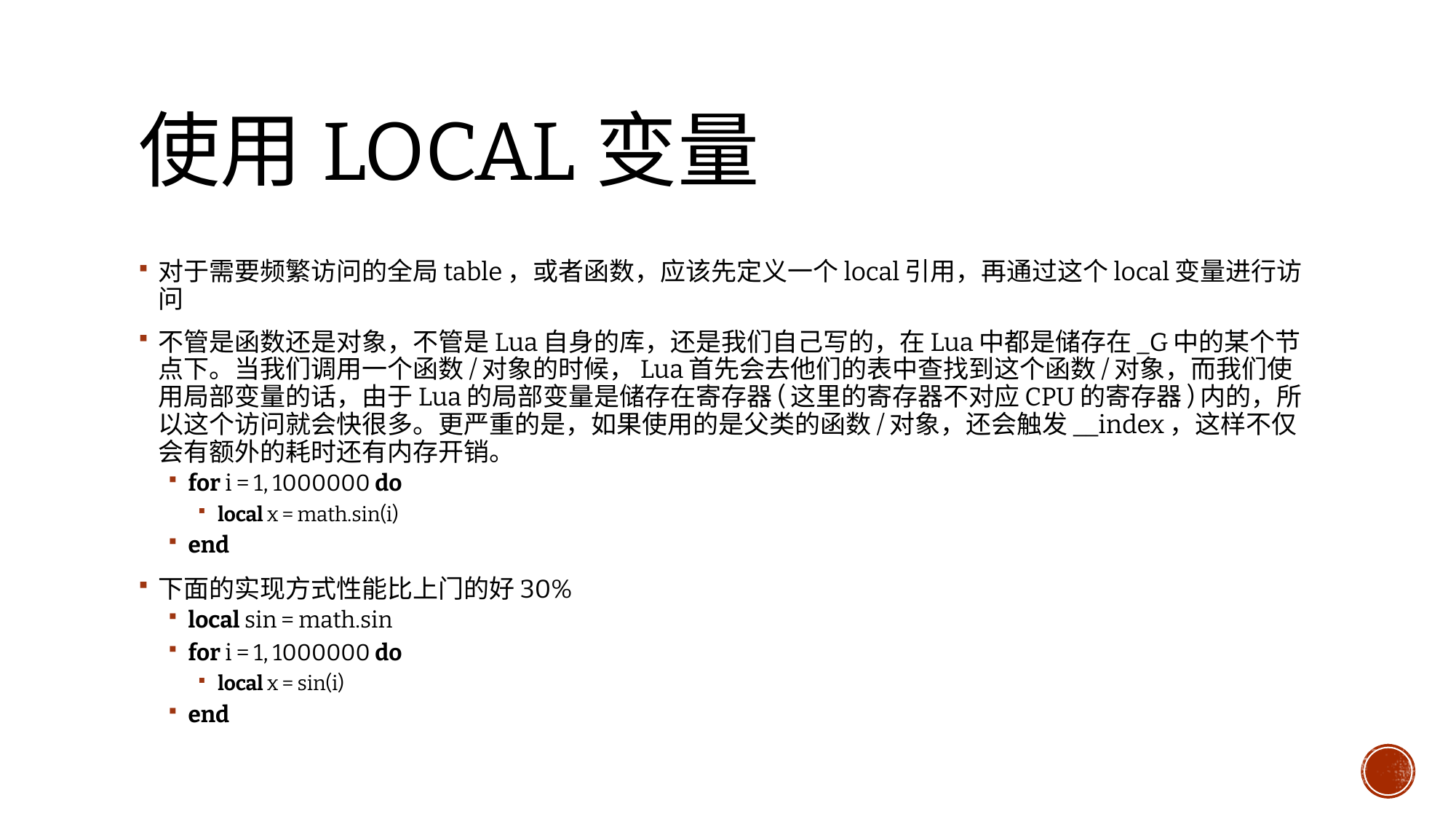

# 使用local变量
对于需要频繁访问的全局table，或者函数，应该先定义一个local引用，再通过这个local变量进行访问
不管是函数还是对象，不管是Lua自身的库，还是我们自己写的，在Lua中都是储存在_G中的某个节点下。当我们调用一个函数/对象的时候，Lua首先会去他们的表中查找到这个函数/对象，而我们使用局部变量的话，由于Lua的局部变量是储存在寄存器(这里的寄存器不对应CPU的寄存器)内的，所以这个访问就会快很多。更严重的是，如果使用的是父类的函数/对象，还会触发__index，这样不仅会有额外的耗时还有内存开销。
for i = 1, 1000000 do
local x = math.sin(i)
end
下面的实现方式性能比上门的好30%
local sin = math.sin
for i = 1, 1000000 do
local x = sin(i)
end